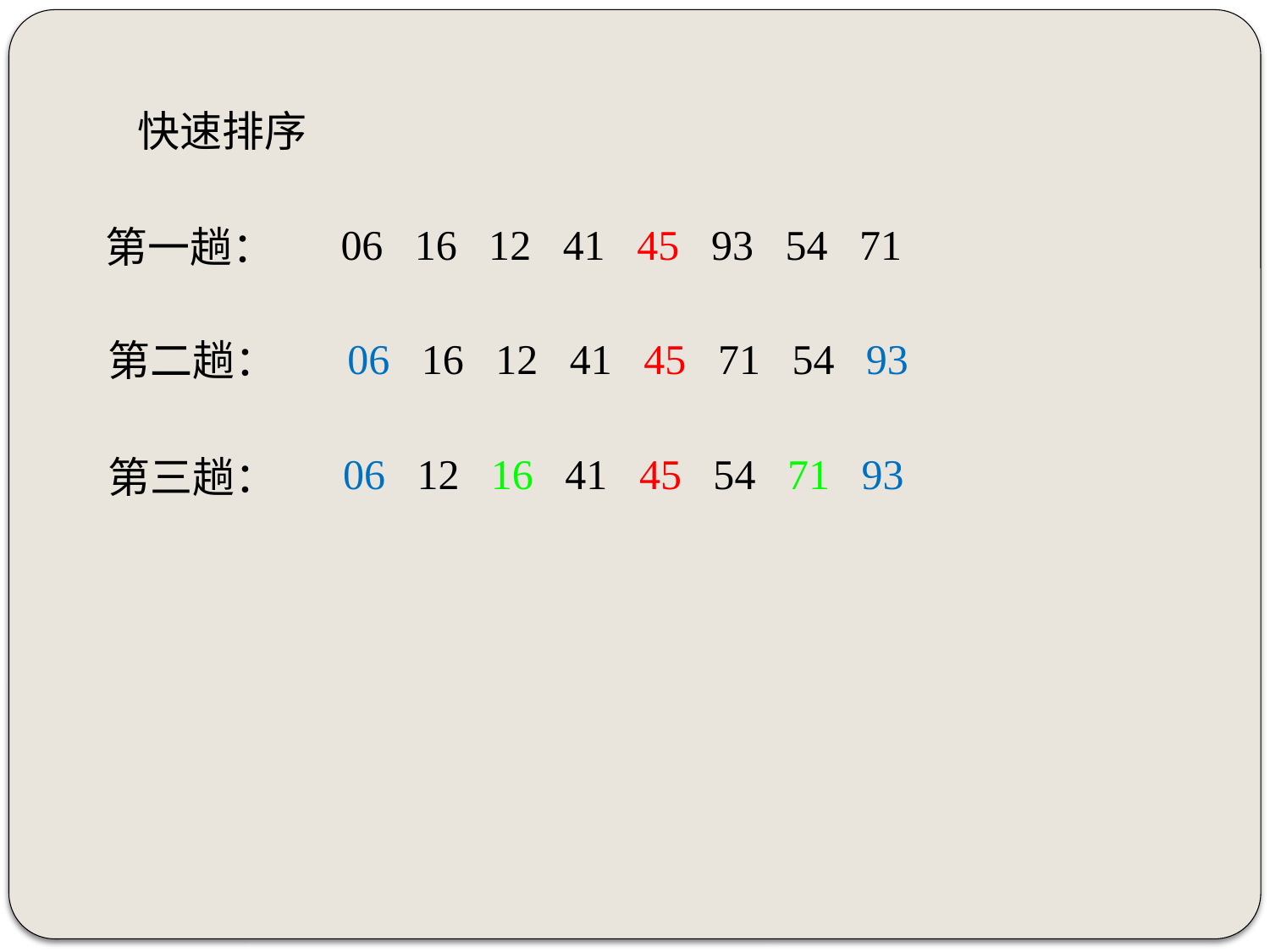

快速排序
06   16   12   41   45   93   54   71
第一趟：
06   16   12   41   45   71   54   93
第二趟：
06   12   16   41   45   54   71   93
第三趟：